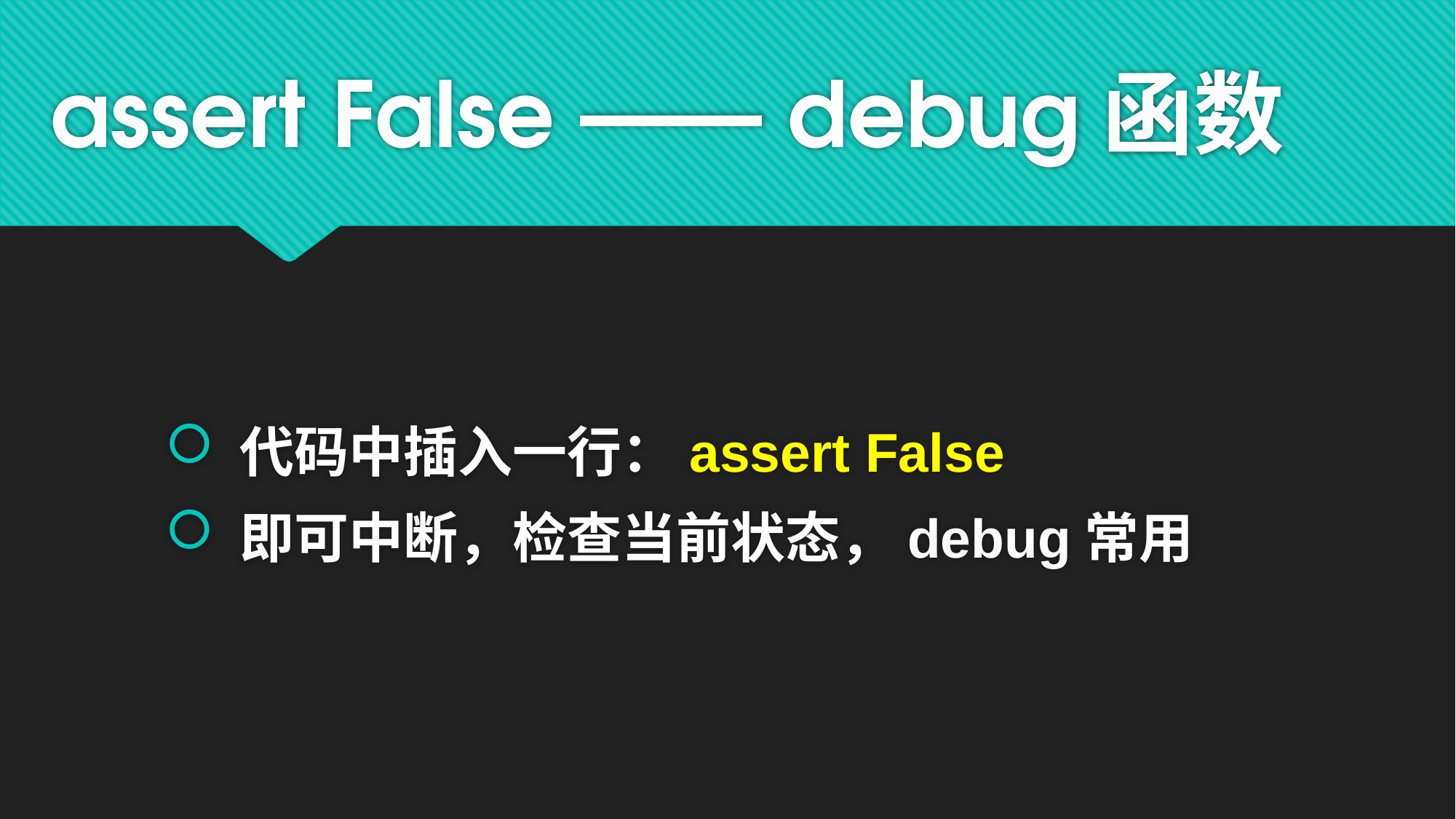

# assert False —— debug函数
 代码中插入一行：assert False
 即可中断，检查当前状态，debug常用